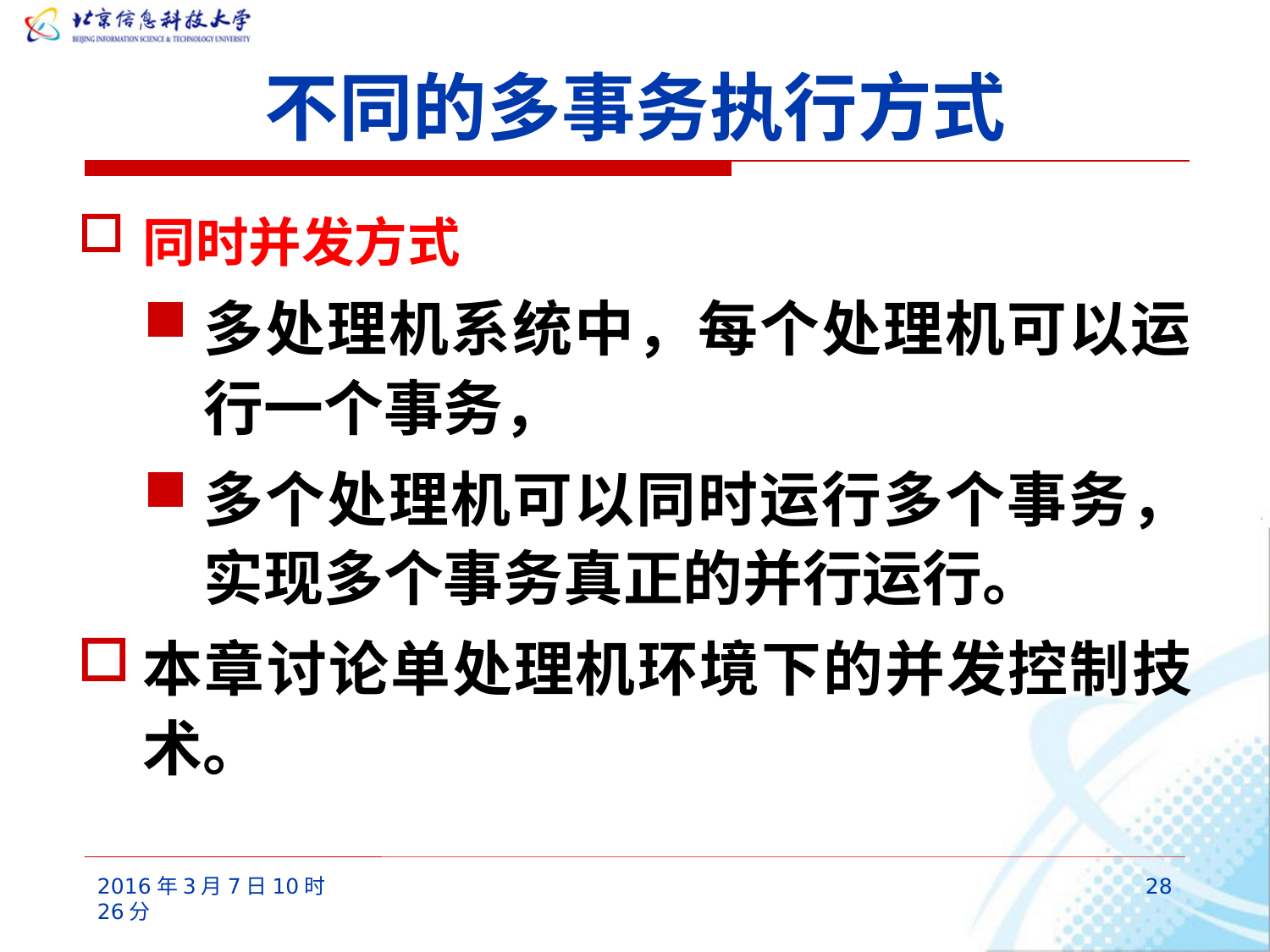

# 不同的多事务执行方式
同时并发方式
多处理机系统中，每个处理机可以运行一个事务，
多个处理机可以同时运行多个事务，实现多个事务真正的并行运行。
本章讨论单处理机环境下的并发控制技术。
2016年3月7日10时26分
28